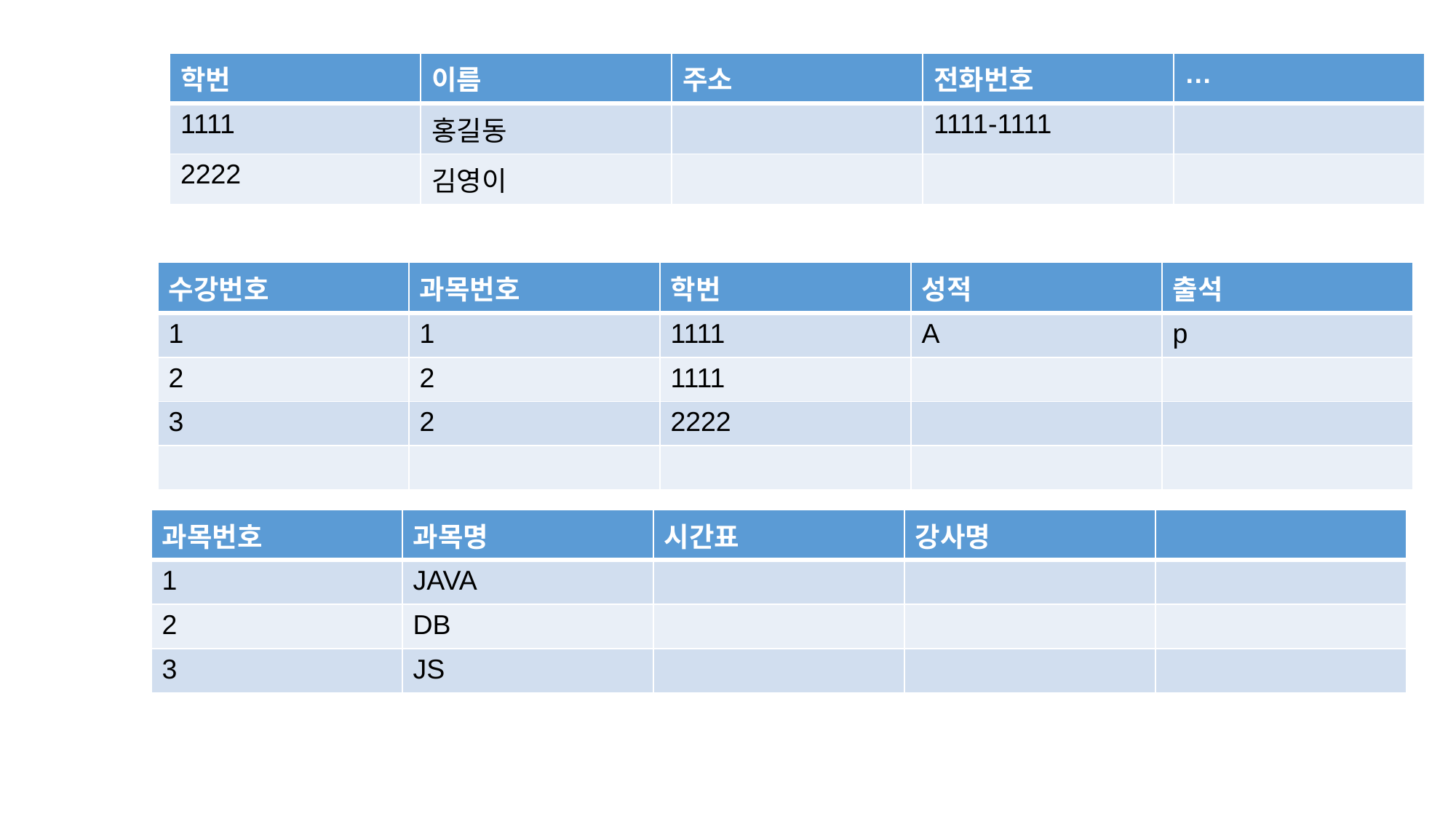

| 학번 | 이름 | 주소 | 전화번호 | … |
| --- | --- | --- | --- | --- |
| 1111 | 홍길동 |  | 1111-1111 |  |
| 2222 | 김영이 |  |  |  |
| 수강번호 | 과목번호 | 학번 | 성적 | 출석 |
| --- | --- | --- | --- | --- |
| 1 | 1 | 1111 | A | p |
| 2 | 2 | 1111 |  |  |
| 3 | 2 | 2222 |  |  |
|  |  |  |  |  |
| 과목번호 | 과목명 | 시간표 | 강사명 |  |
| --- | --- | --- | --- | --- |
| 1 | JAVA |  |  |  |
| 2 | DB |  |  |  |
| 3 | JS |  |  |  |